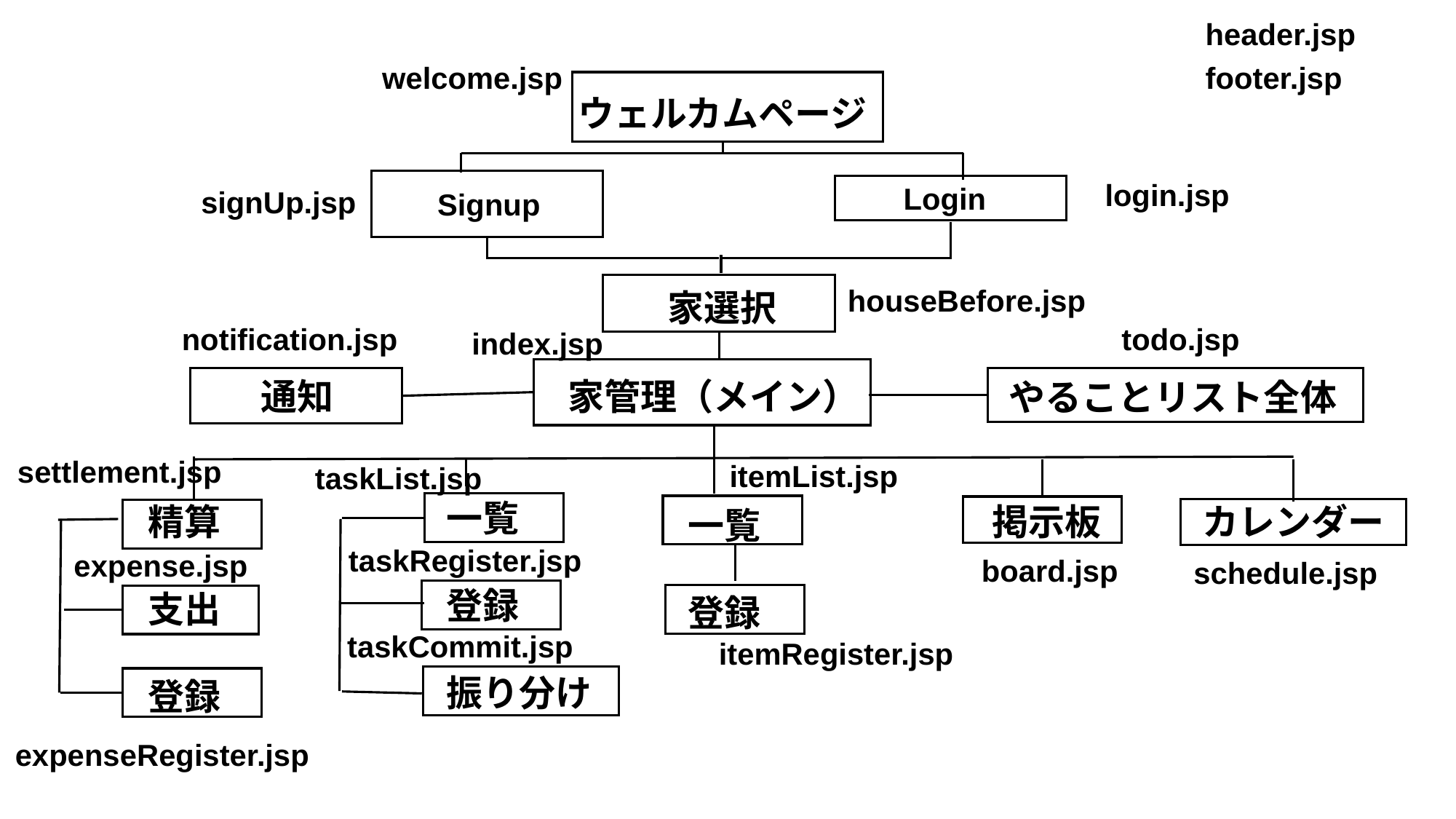

header.jsp
welcome.jsp
footer.jsp

ウェルカムページ
login.jsp

Login

signUp.jsp
Signup

houseBefore.jsp
家選択
notification.jsp
todo.jsp
index.jsp

家管理（メイン）

通知
やることリスト全体
settlement.jsp
itemList.jsp
taskList.jsp
一覧

登録

振り分け
精算

支出

登録

掲示板
カレンダー

一覧

登録

taskRegister.jsp
expense.jsp
board.jsp
schedule.jsp

taskCommit.jsp
itemRegister.jsp

expenseRegister.jsp